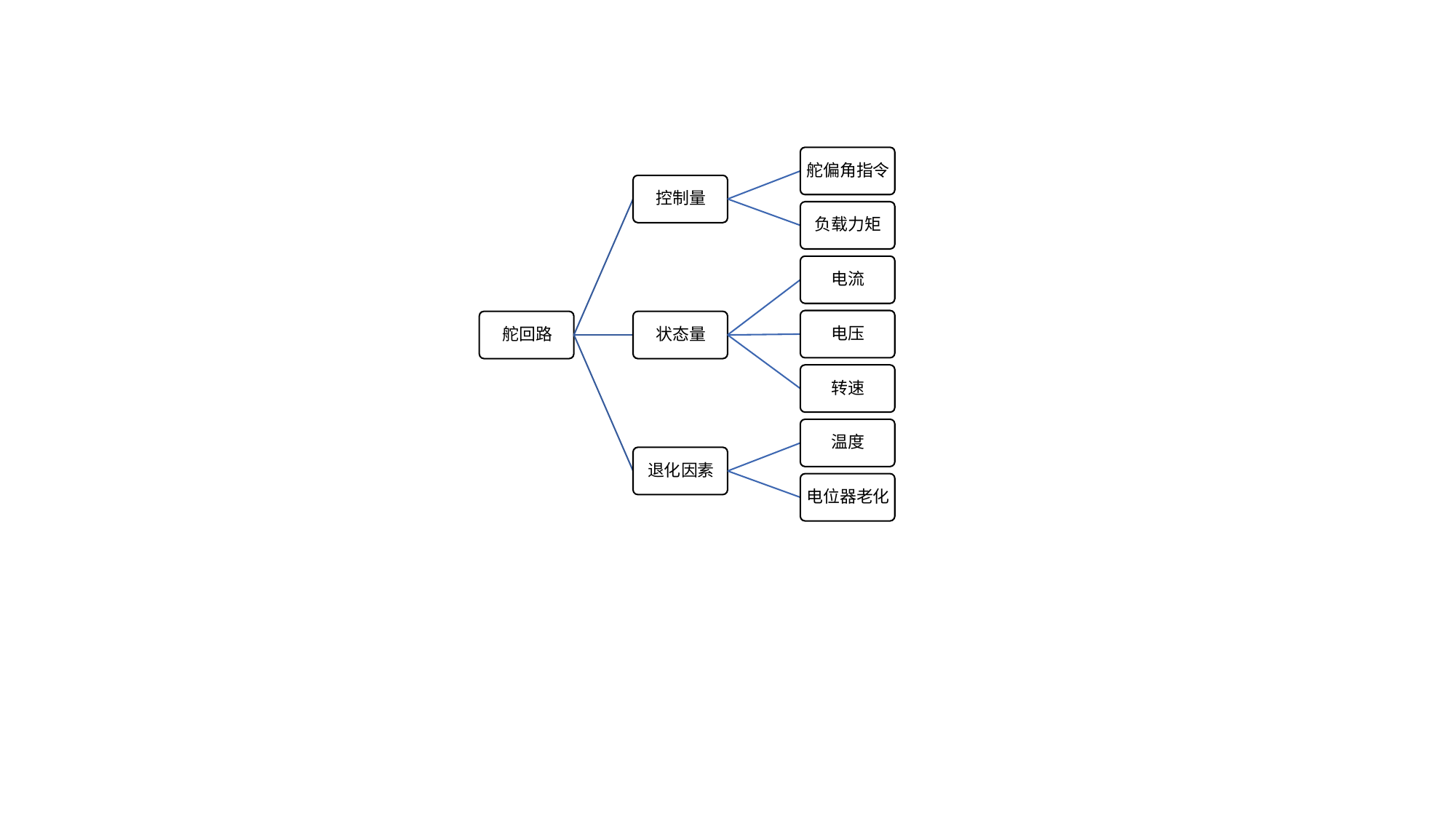

舵回路

控制量

舵偏角指令

负载力矩

状态量

电流

电压

转速

退化因素

温度

电位器老化